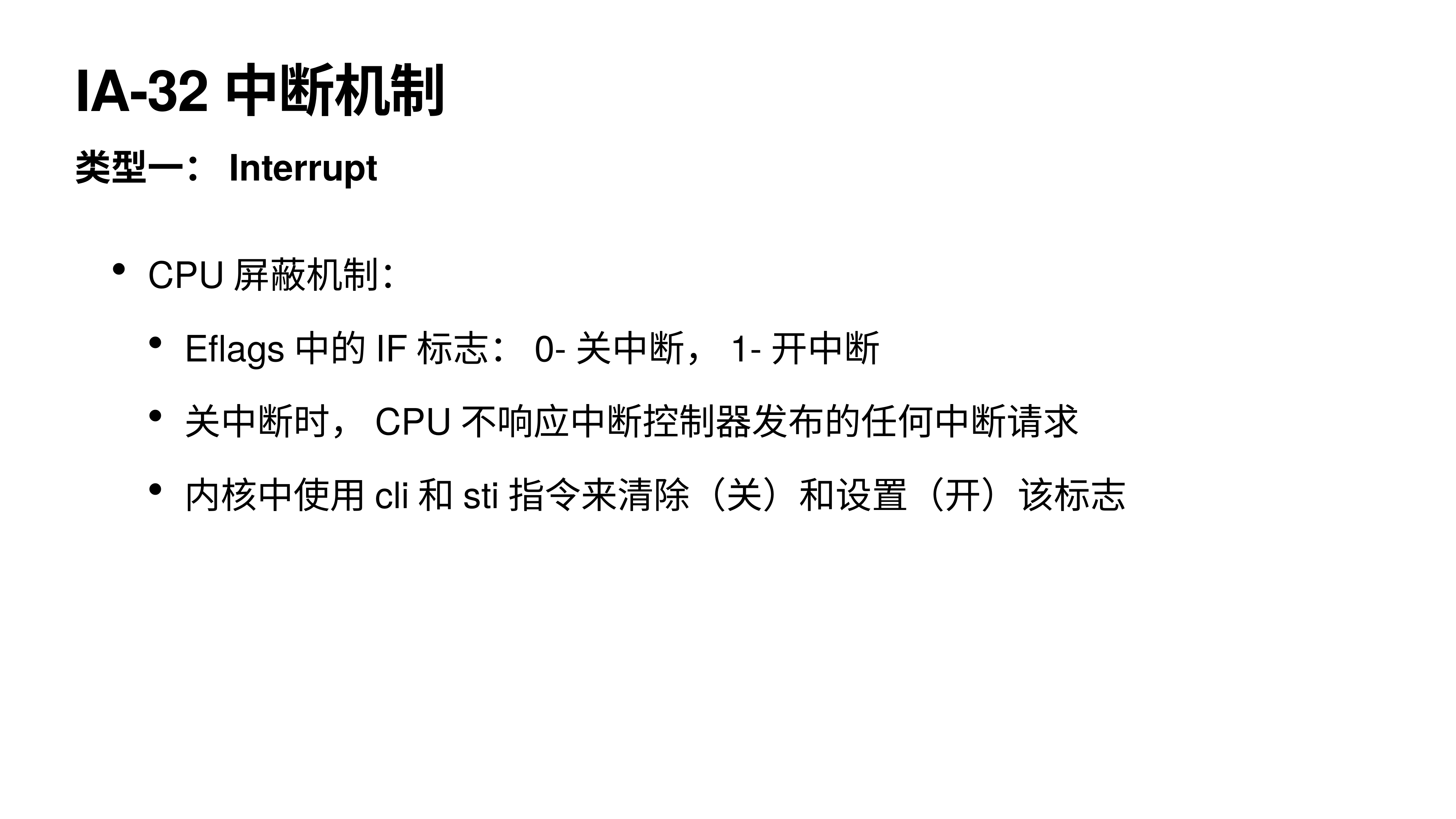

# IA-32中断机制
类型一：Interrupt

CPU屏蔽机制：
Eflags中的IF标志：0-关中断，1-开中断
关中断时，CPU不响应中断控制器发布的任何中断请求
内核中使用cli和sti指令来清除（关）和设置（开）该标志